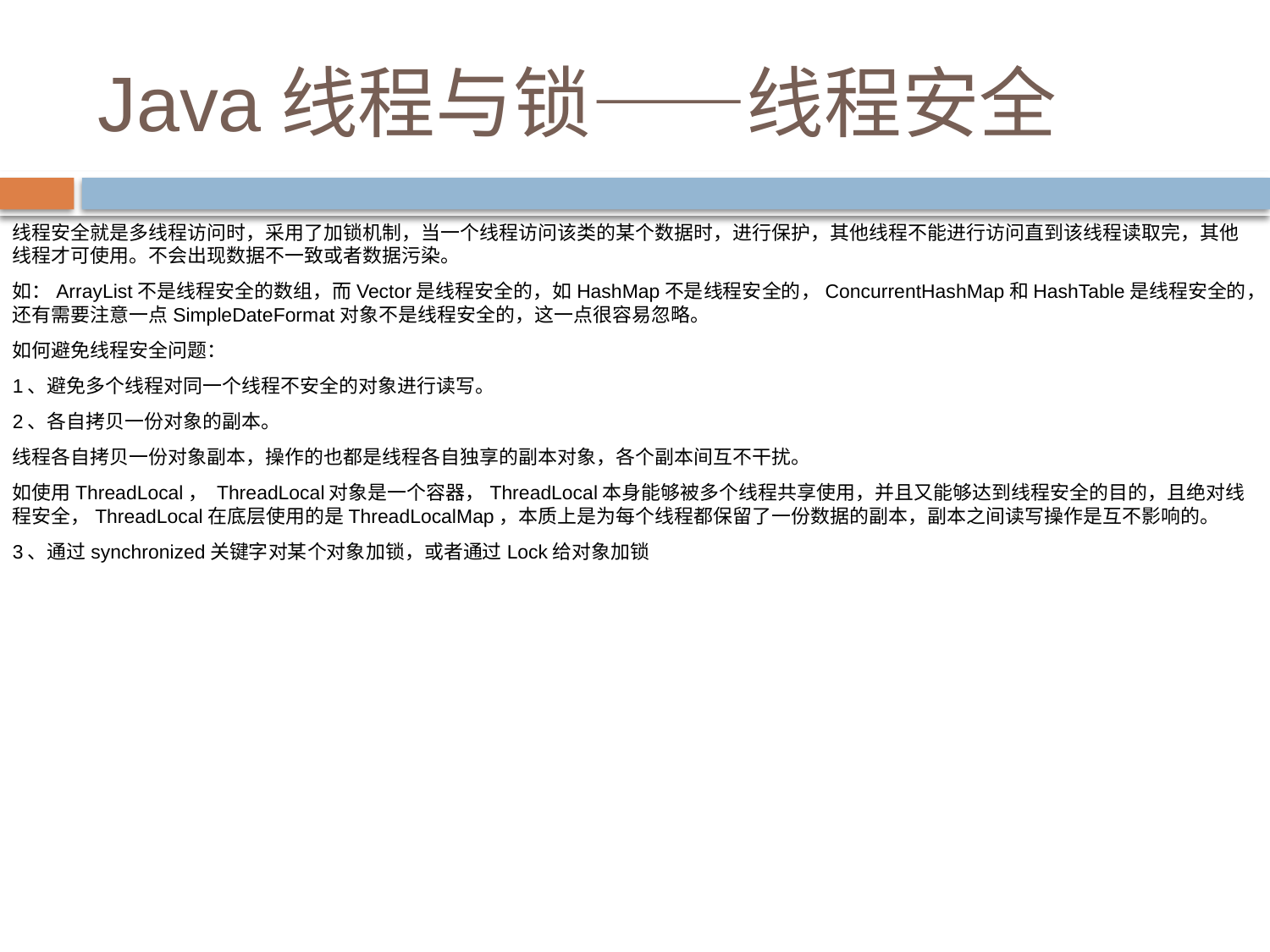

# Java线程与锁——线程安全
线程安全就是多线程访问时，采用了加锁机制，当一个线程访问该类的某个数据时，进行保护，其他线程不能进行访问直到该线程读取完，其他线程才可使用。不会出现数据不一致或者数据污染。
如：ArrayList不是线程安全的数组，而Vector是线程安全的，如HashMap不是线程安全的，ConcurrentHashMap和HashTable是线程安全的，还有需要注意一点SimpleDateFormat对象不是线程安全的，这一点很容易忽略。
如何避免线程安全问题：
1、避免多个线程对同一个线程不安全的对象进行读写。
2、各自拷贝一份对象的副本。
线程各自拷贝一份对象副本，操作的也都是线程各自独享的副本对象，各个副本间互不干扰。
如使用ThreadLocal， ThreadLocal对象是一个容器，ThreadLocal本身能够被多个线程共享使用，并且又能够达到线程安全的目的，且绝对线程安全，ThreadLocal在底层使用的是ThreadLocalMap，本质上是为每个线程都保留了一份数据的副本，副本之间读写操作是互不影响的。
3、通过synchronized关键字对某个对象加锁，或者通过Lock给对象加锁